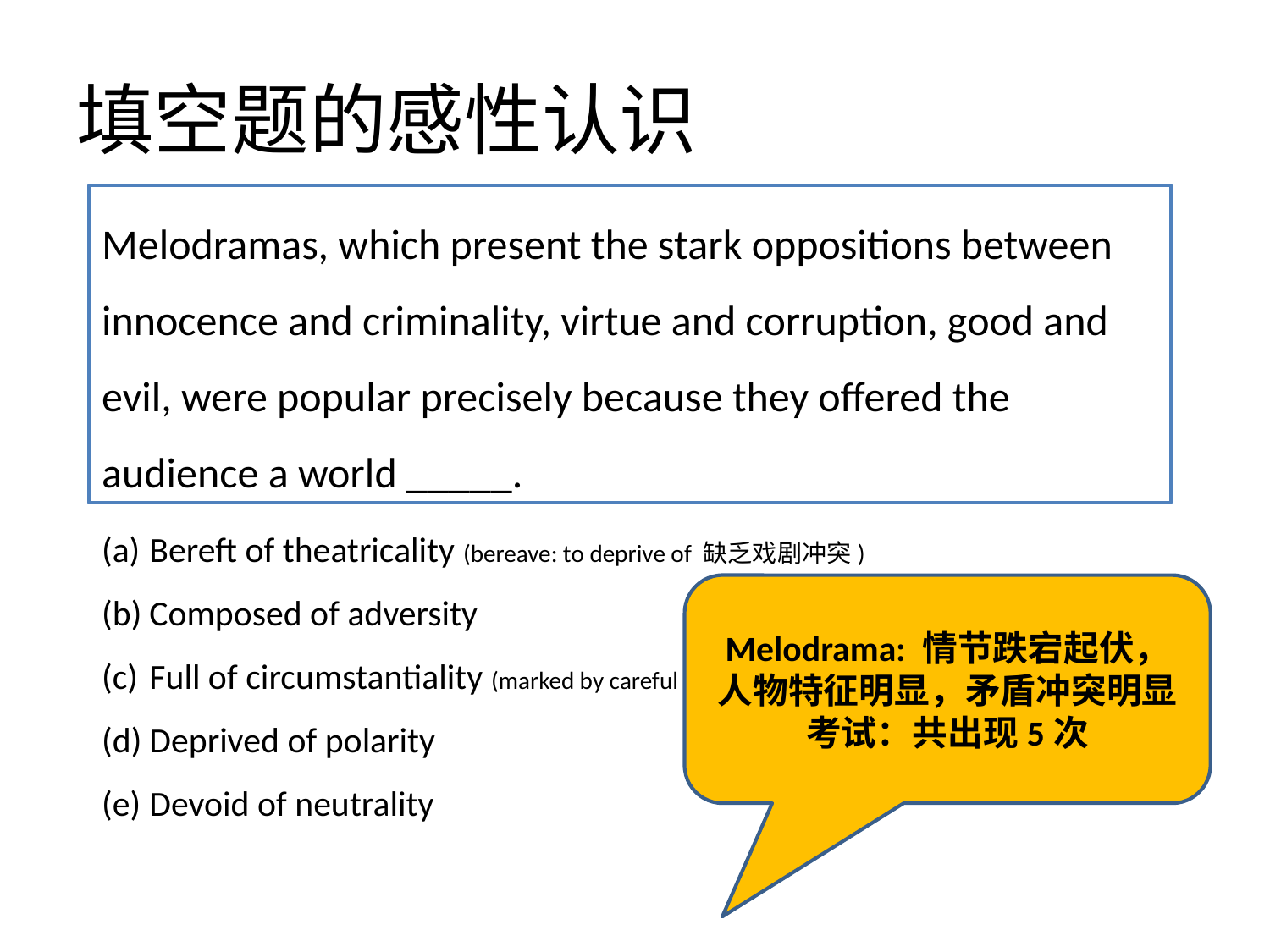

# 填空题的感性认识
Melodramas, which present the stark oppositions between innocence and criminality, virtue and corruption, good and evil, were popular precisely because they offered the audience a world _____.
Bereft of theatricality (bereave: to deprive of 缺乏戏剧冲突)
Composed of adversity
Full of circumstantiality (marked by careful attention to details)
Deprived of polarity
Devoid of neutrality
Melodrama: 情节跌宕起伏，人物特征明显，矛盾冲突明显
考试：共出现5次